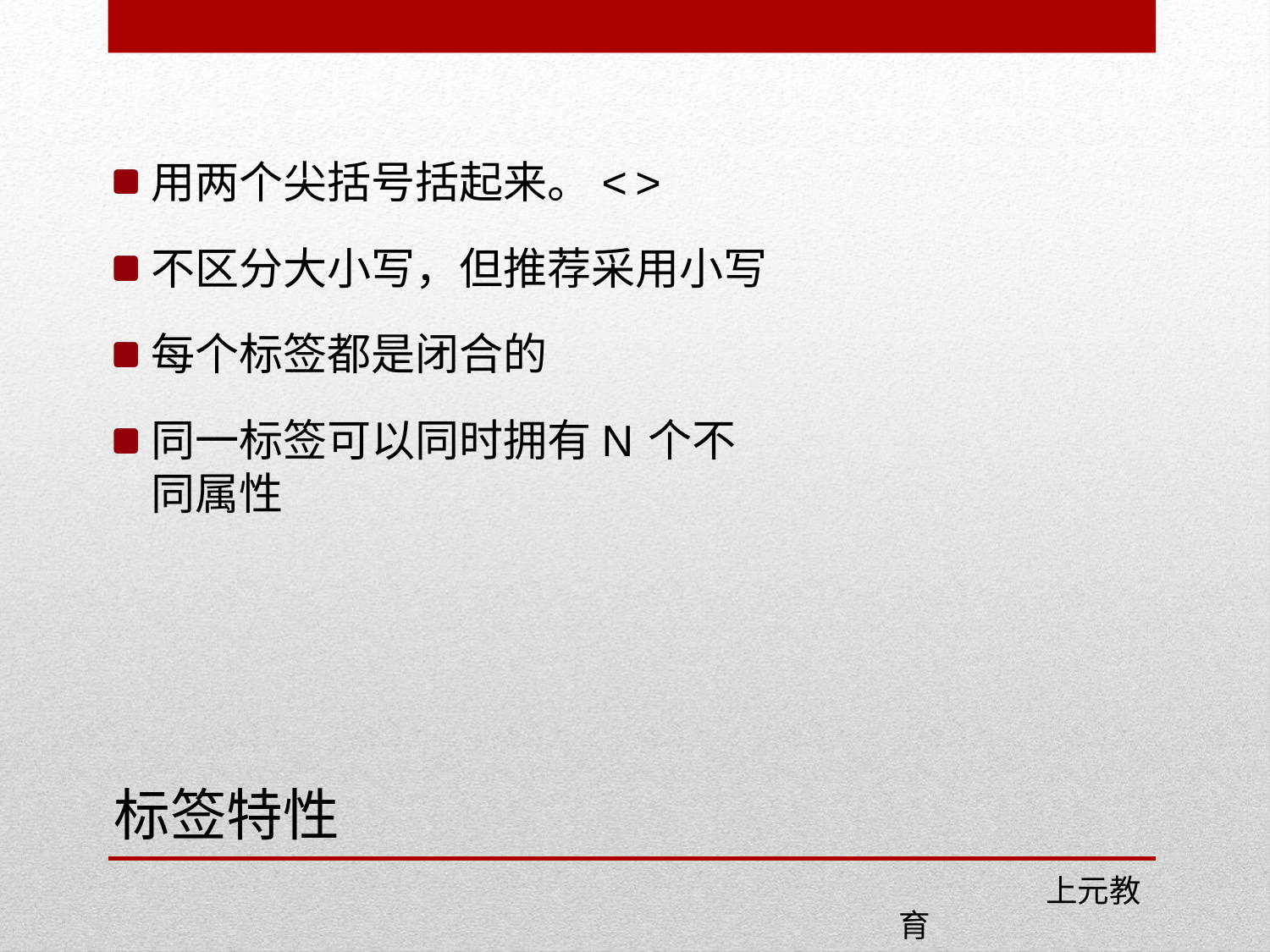

用两个尖括号括起来。<>
不区分大小写，但推荐采用小写 每个标签都是闭合的
同一标签可以同时拥有N个不同属性

标签特性
              上元教育